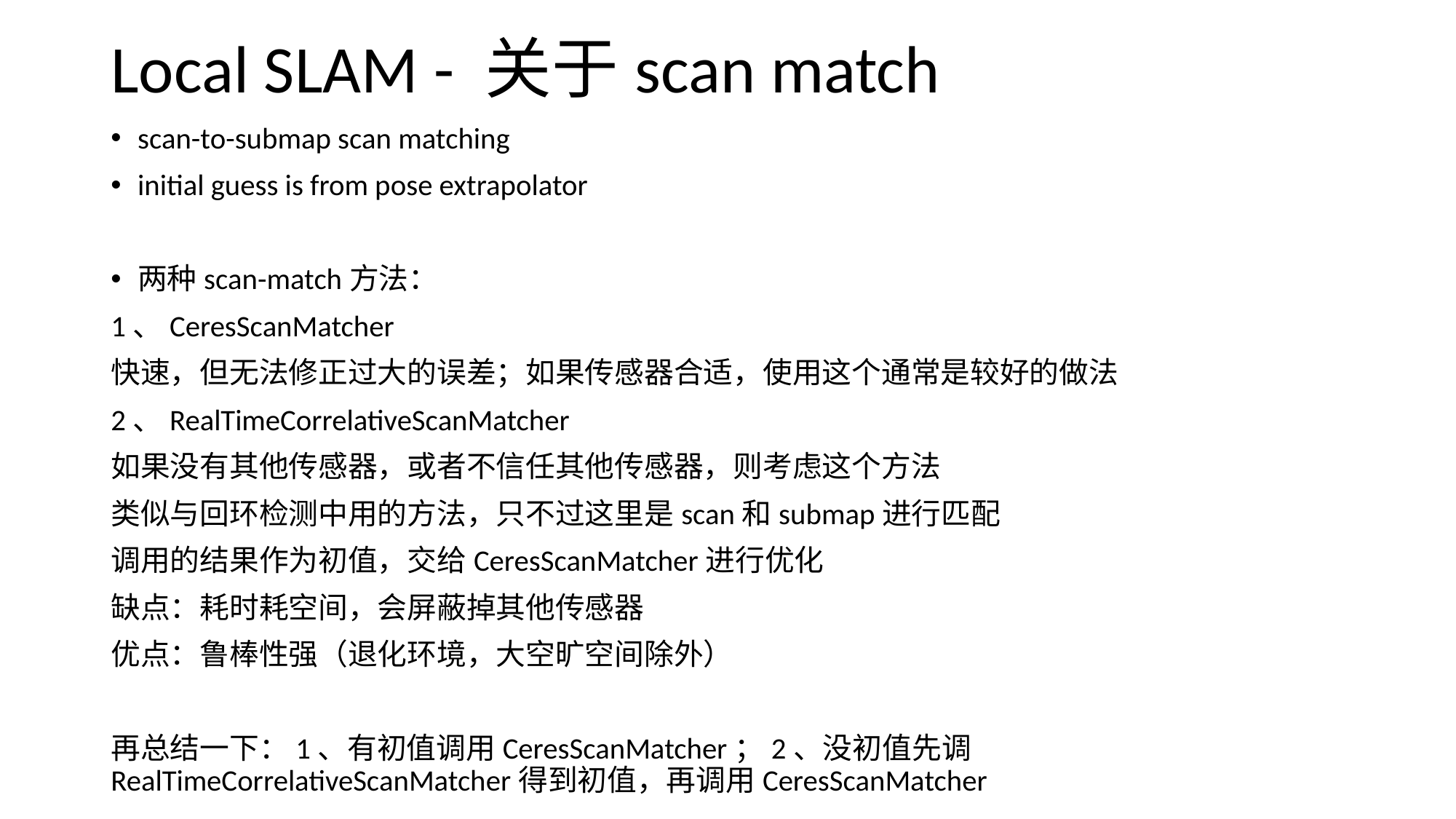

# Local SLAM - 关于scan match
scan-to-submap scan matching
initial guess is from pose extrapolator

两种scan-match方法：
1、CeresScanMatcher
快速，但无法修正过大的误差；如果传感器合适，使用这个通常是较好的做法
2、RealTimeCorrelativeScanMatcher
如果没有其他传感器，或者不信任其他传感器，则考虑这个方法
类似与回环检测中用的方法，只不过这里是scan和submap进行匹配
调用的结果作为初值，交给CeresScanMatcher进行优化
缺点：耗时耗空间，会屏蔽掉其他传感器
优点：鲁棒性强（退化环境，大空旷空间除外）

再总结一下：1、有初值调用CeresScanMatcher；2、没初值先调RealTimeCorrelativeScanMatcher得到初值，再调用CeresScanMatcher